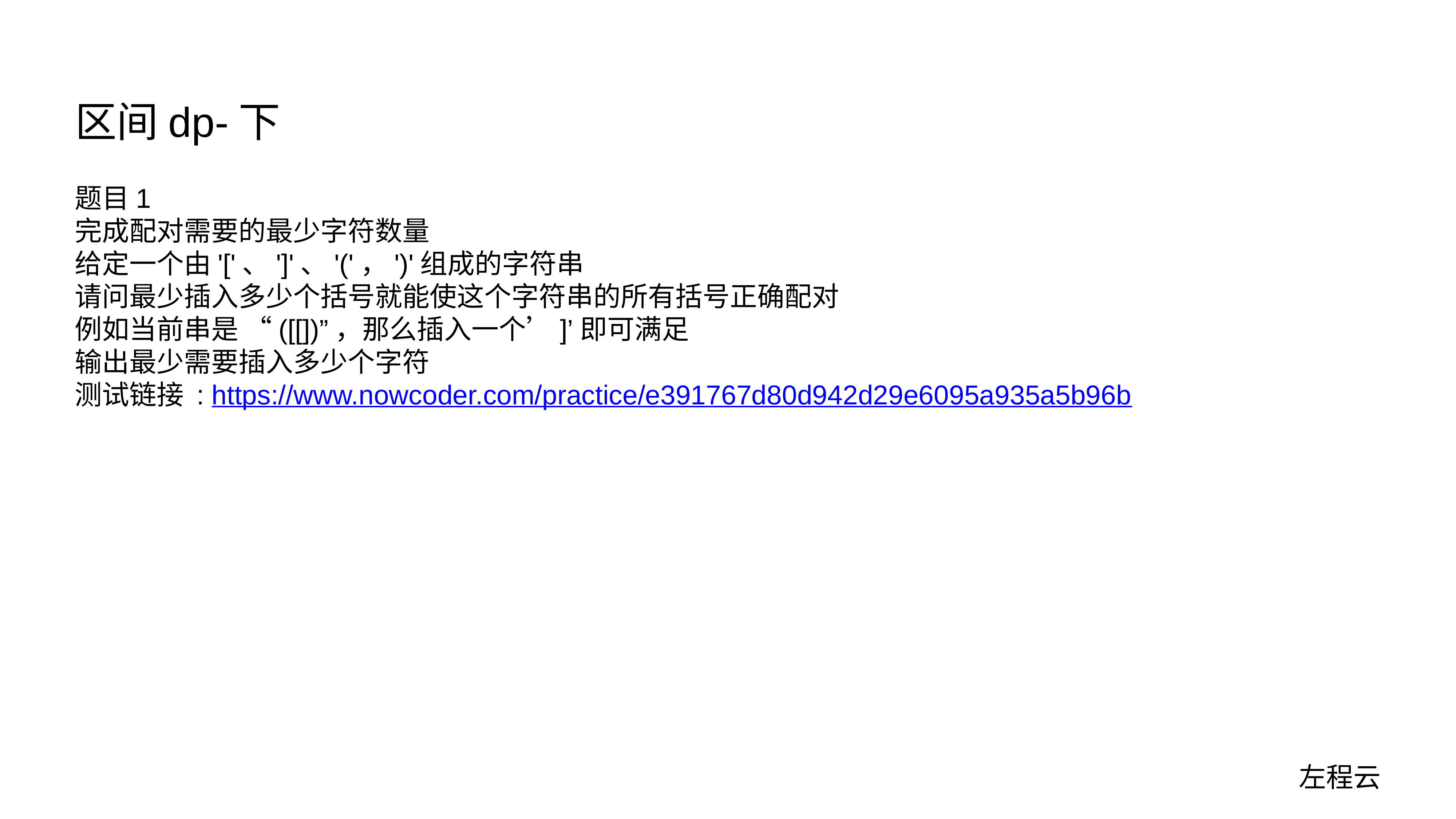

# 区间dp-下
题目1
完成配对需要的最少字符数量
给定一个由'['、']'、'('，')'组成的字符串
请问最少插入多少个括号就能使这个字符串的所有括号正确配对
例如当前串是 “([[])”，那么插入一个’]’即可满足
输出最少需要插入多少个字符
测试链接 : https://www.nowcoder.com/practice/e391767d80d942d29e6095a935a5b96b
左程云